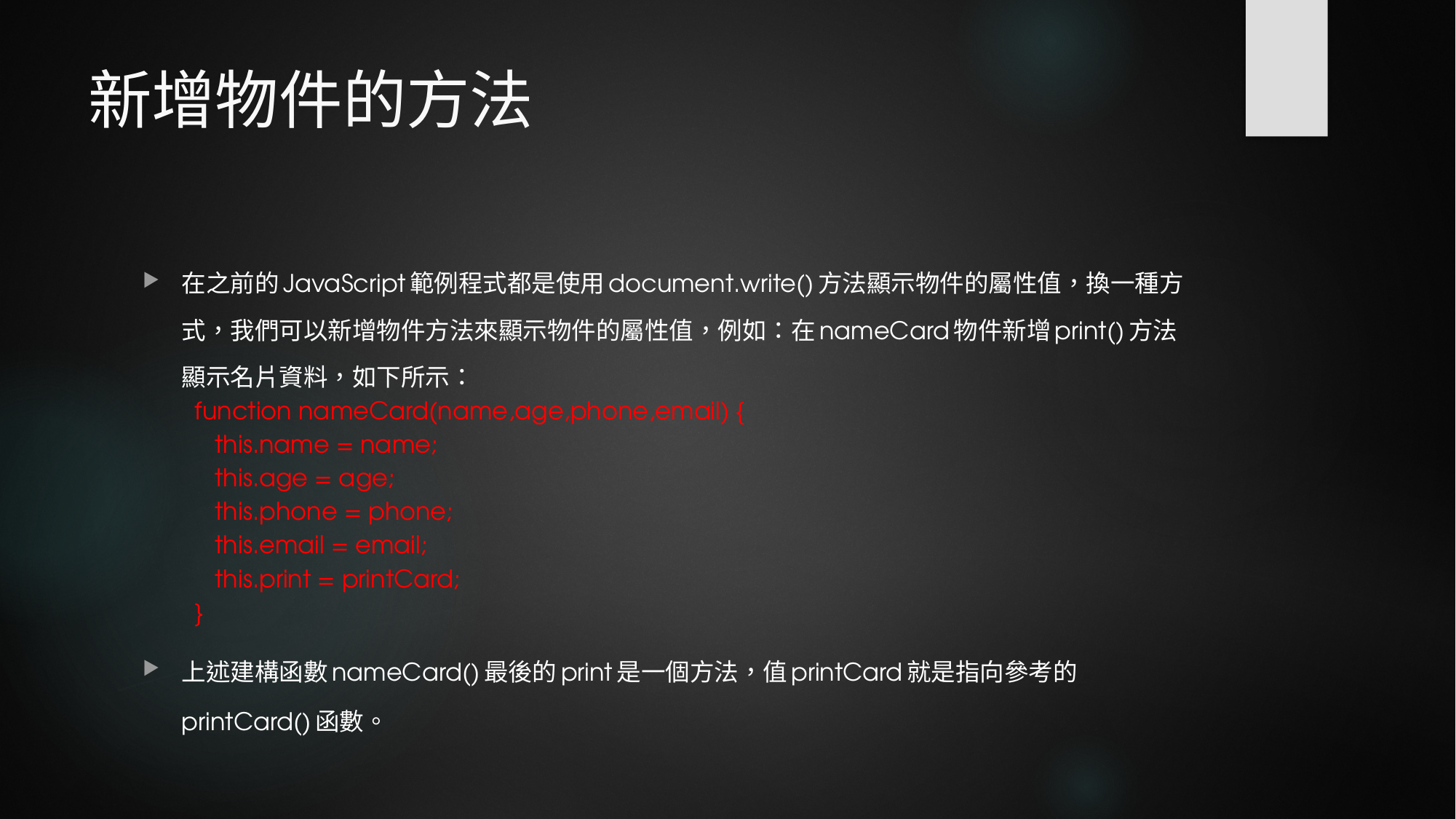

# 新增物件的方法
在之前的JavaScript範例程式都是使用document.write()方法顯示物件的屬性值，換一種方式，我們可以新增物件方法來顯示物件的屬性值，例如：在nameCard物件新增print()方法顯示名片資料，如下所示：
function nameCard(name,age,phone,email) {
   this.name = name;
   this.age = age;
   this.phone = phone;
   this.email = email;
   this.print = printCard;
}
上述建構函數nameCard()最後的print是一個方法，值printCard就是指向參考的printCard()函數。